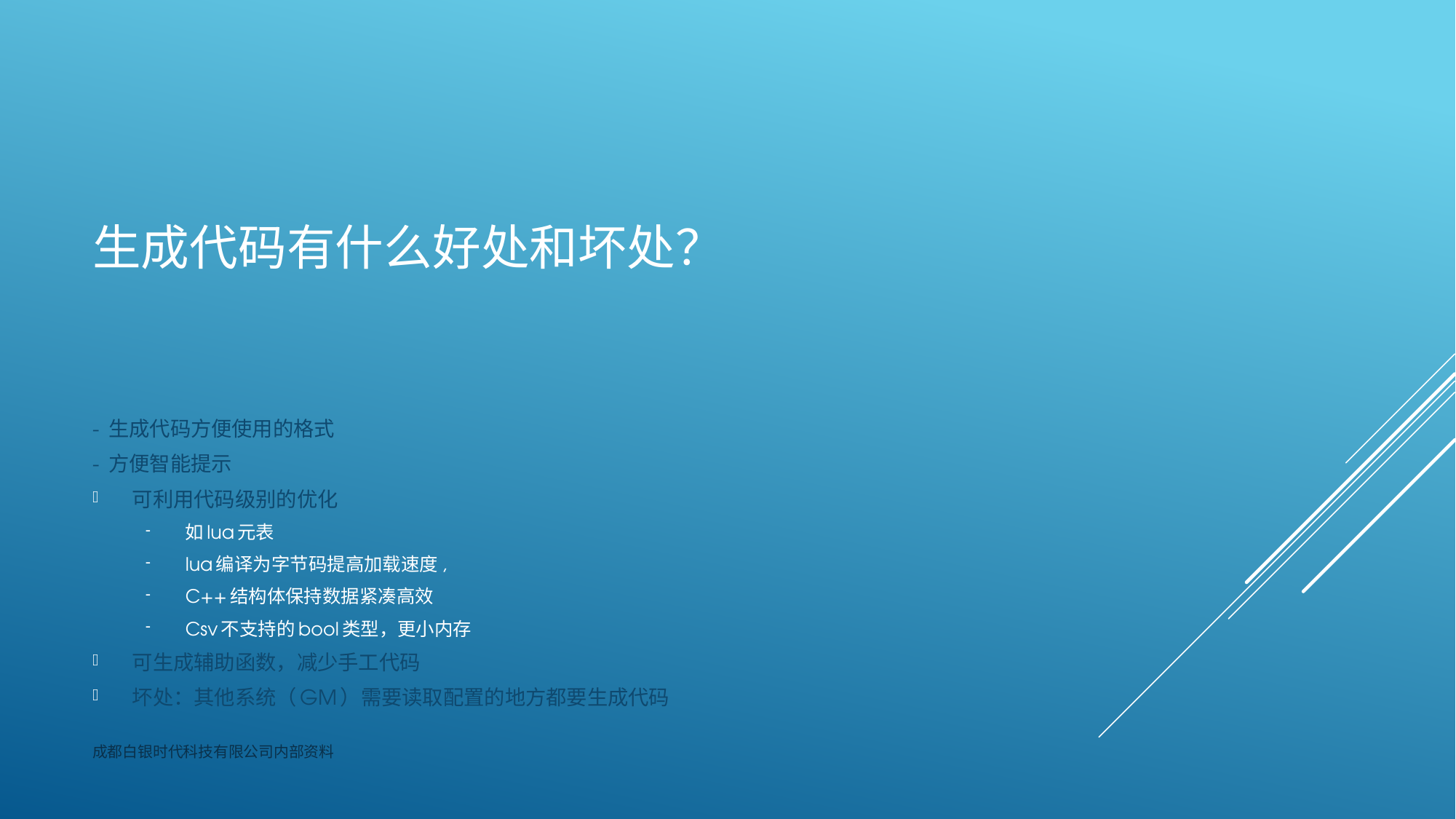

# 生成代码有什么好处和坏处？
- 生成代码方便使用的格式
- 方便智能提示
可利用代码级别的优化
如lua元表
lua编译为字节码提高加载速度,
C++结构体保持数据紧凑高效
Csv不支持的bool类型，更小内存
可生成辅助函数，减少手工代码
坏处：其他系统（GM）需要读取配置的地方都要生成代码
成都白银时代科技有限公司内部资料